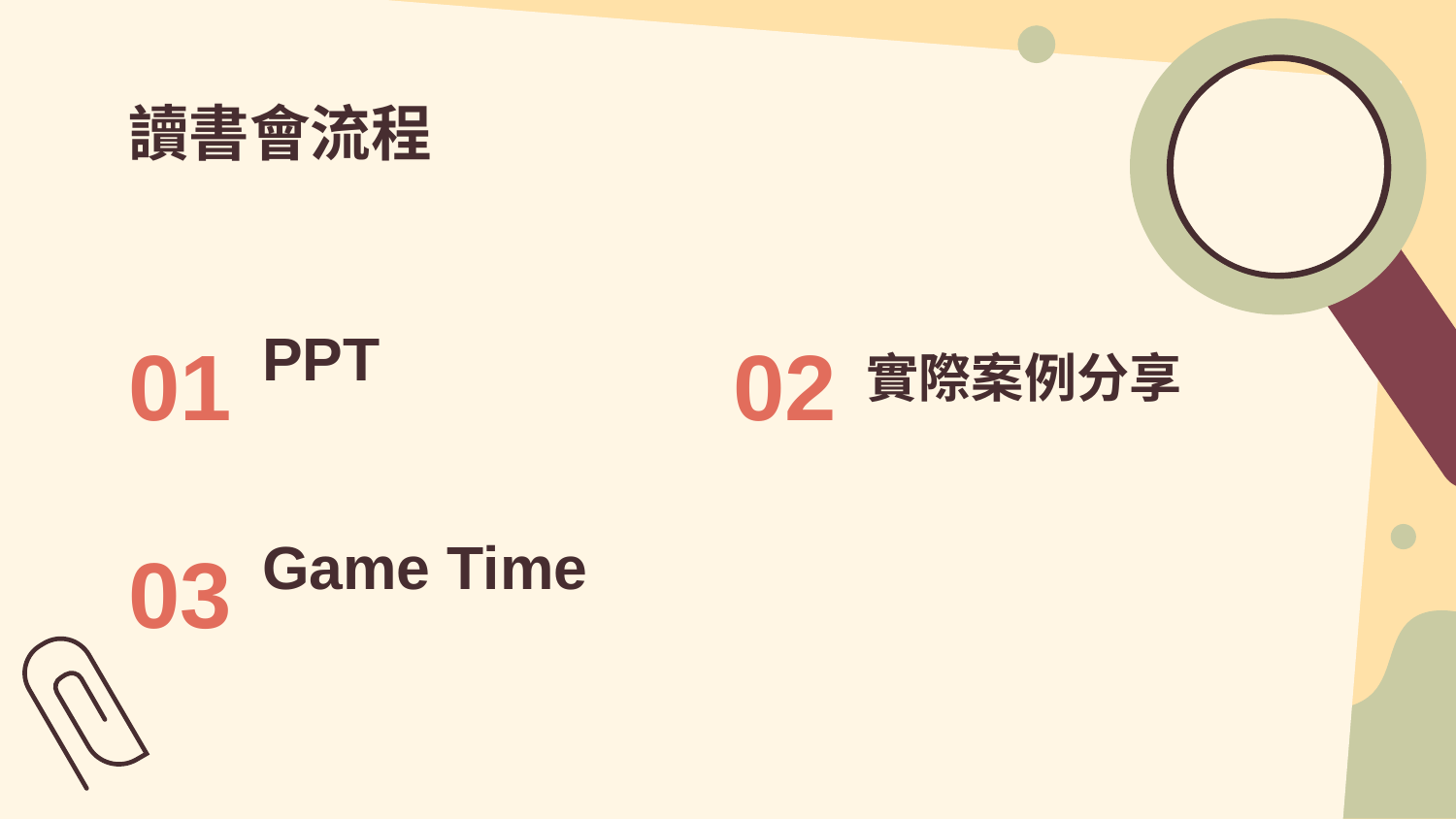

# 讀書會流程
01
02
PPT
實際案例分享
03
Game Time